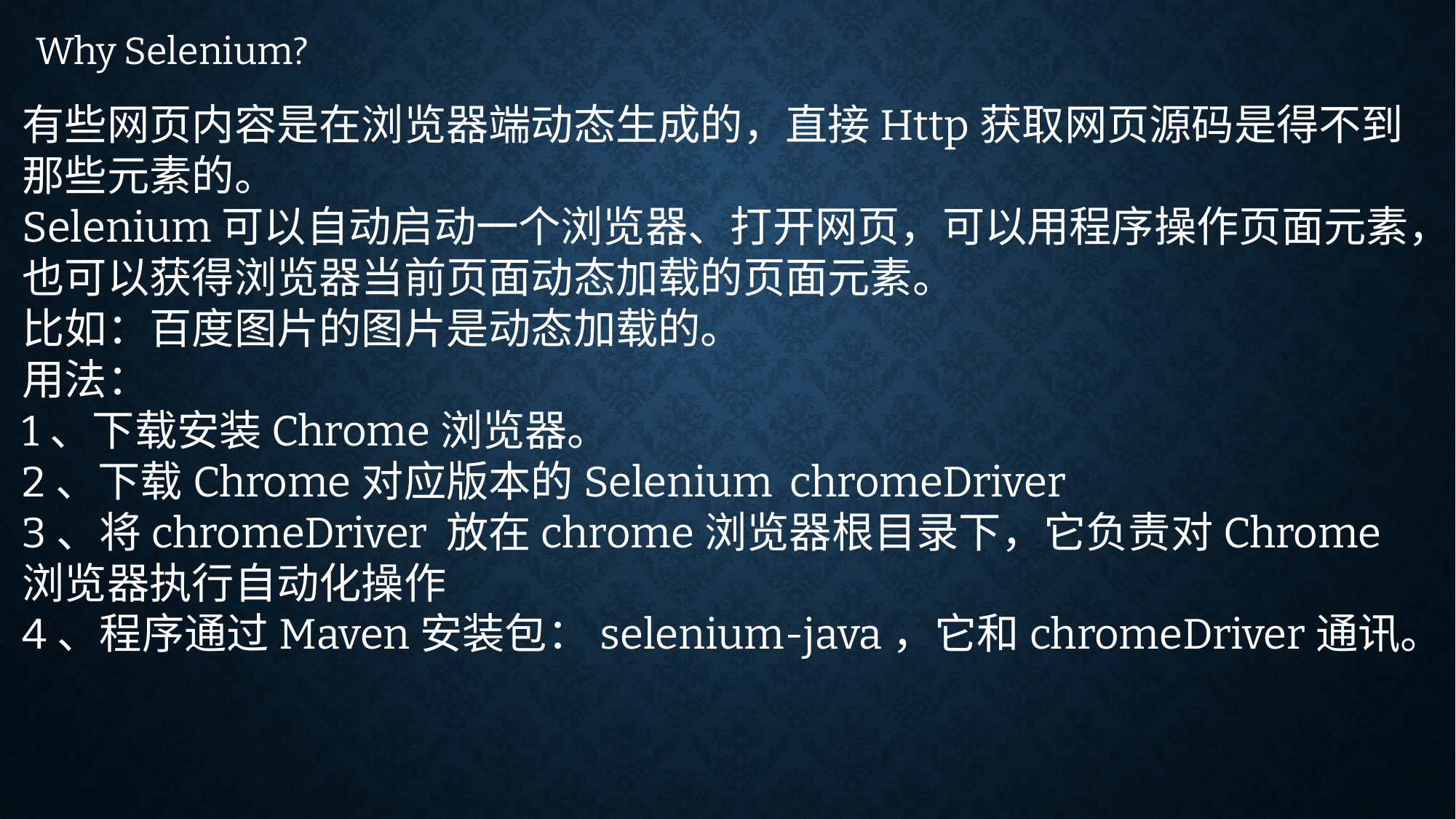

Why Selenium?
有些网页内容是在浏览器端动态生成的，直接Http获取网页源码是得不到那些元素的。
Selenium可以自动启动一个浏览器、打开网页，可以用程序操作页面元素，也可以获得浏览器当前页面动态加载的页面元素。
比如：百度图片的图片是动态加载的。
用法：
1、下载安装Chrome浏览器。
2、下载Chrome对应版本的Selenium  chromeDriver
3、将chromeDriver 放在chrome浏览器根目录下，它负责对Chrome浏览器执行自动化操作
4、程序通过Maven安装包：selenium-java，它和chromeDriver通讯。